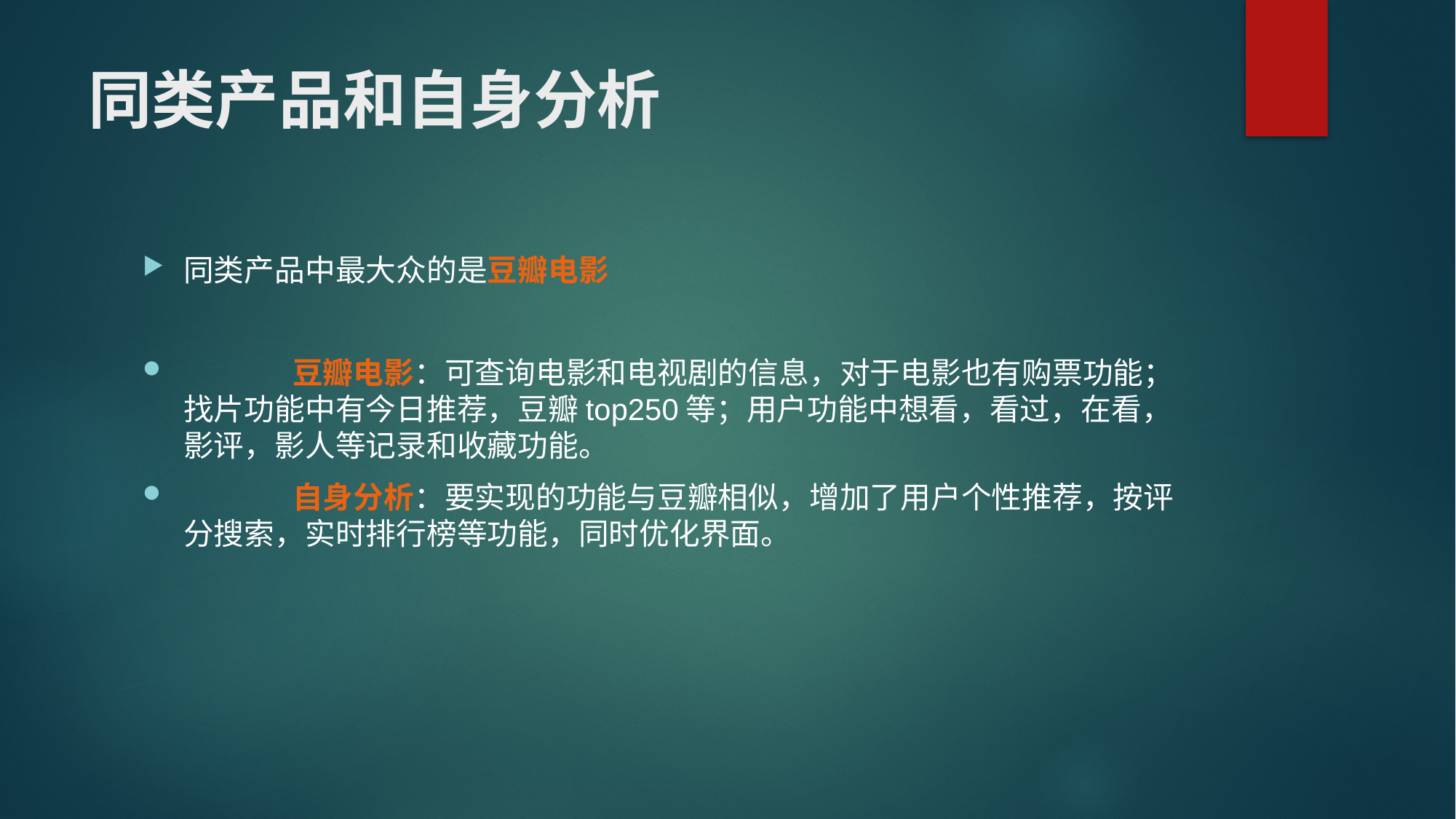

# 同类产品和自身分析
同类产品中最大众的是豆瓣电影

	豆瓣电影：可查询电影和电视剧的信息，对于电影也有购票功能；找片功能中有今日推荐，豆瓣top250等；用户功能中想看，看过，在看，影评，影人等记录和收藏功能。
	自身分析：要实现的功能与豆瓣相似，增加了用户个性推荐，按评分搜索，实时排行榜等功能，同时优化界面。